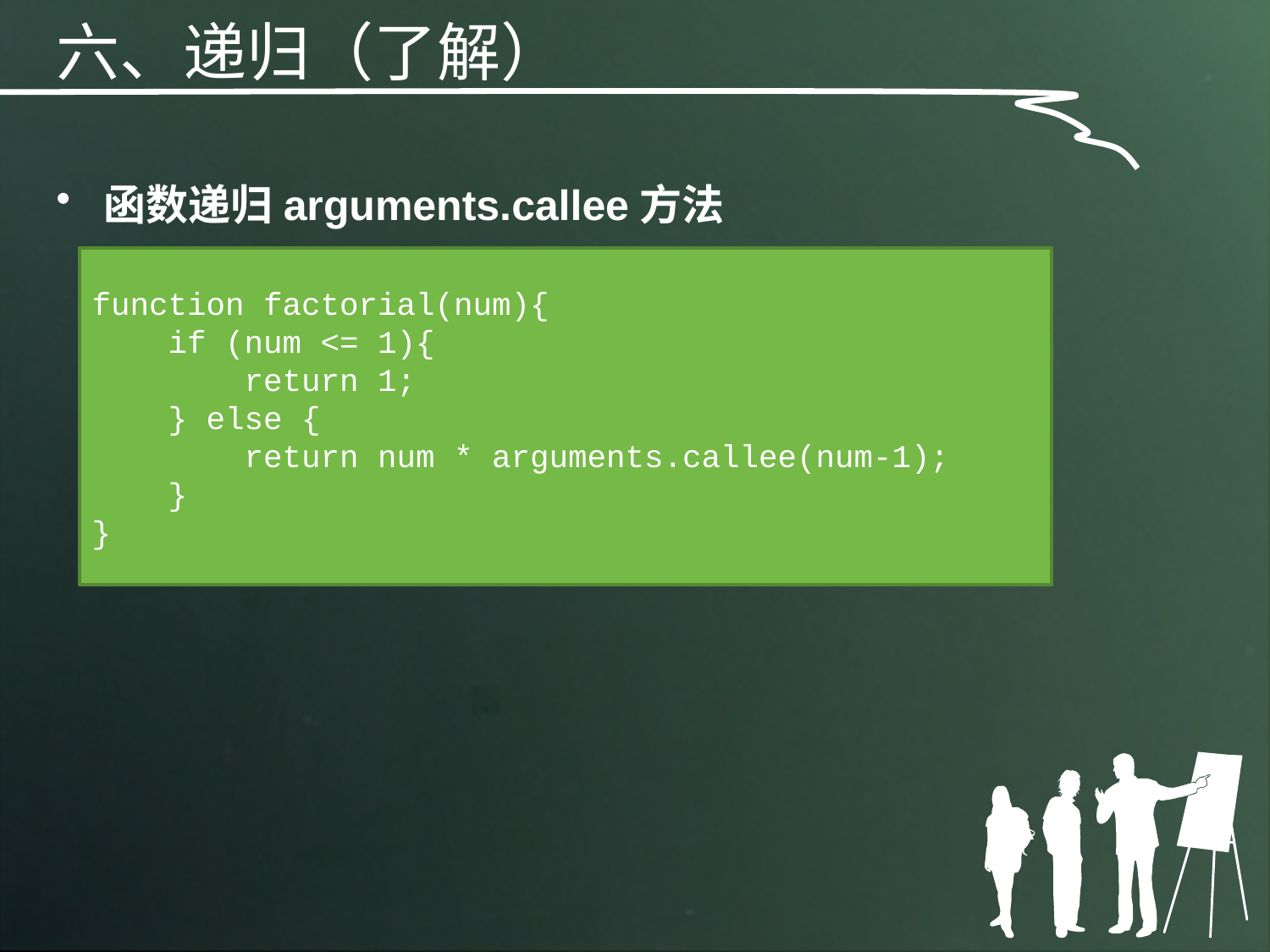

六、递归（了解）

函数递归arguments.callee方法
function factorial(num){
    if (num <= 1){
        return 1;
    } else {
        return num * arguments.callee(num-1);
    }
}